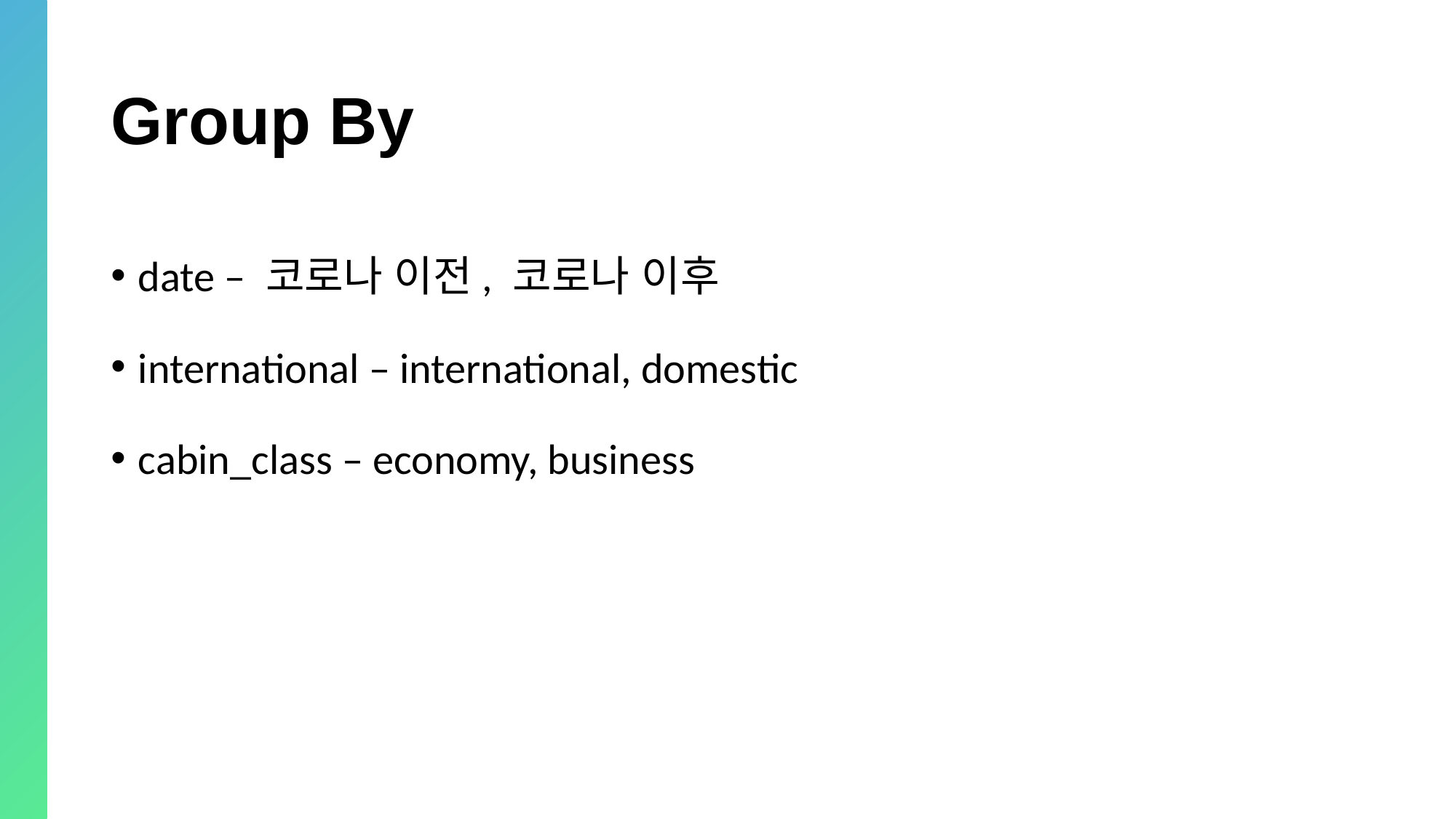

# Group By
date – 코로나 이전, 코로나 이후
international – international, domestic
cabin_class – economy, business